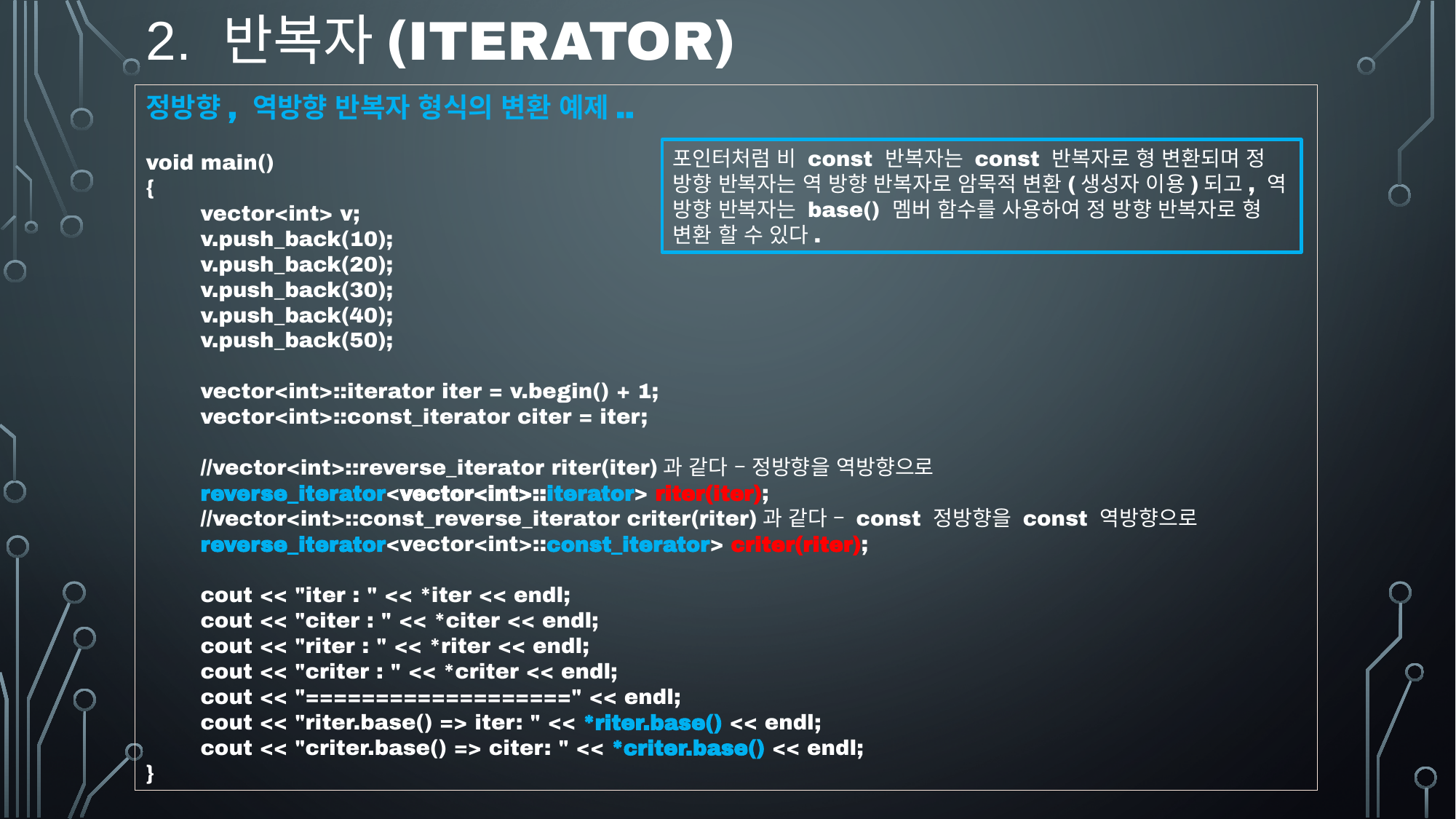

# 2. 반복자(iterator)
정방향, 역방향 반복자 형식의 변환 예제..

void main()
{
vector<int> v;
v.push_back(10);
v.push_back(20);
v.push_back(30);
v.push_back(40);
v.push_back(50);

vector<int>::iterator iter = v.begin() + 1;
vector<int>::const_iterator citer = iter;

//vector<int>::reverse_iterator riter(iter)과 같다 – 정방향을 역방향으로
reverse_iterator<vector<int>::iterator> riter(iter);
//vector<int>::const_reverse_iterator criter(riter)과 같다 – const 정방향을 const 역방향으로
reverse_iterator<vector<int>::const_iterator> criter(riter);

cout << "iter : " << *iter << endl;
cout << "citer : " << *citer << endl;
cout << "riter : " << *riter << endl;
cout << "criter : " << *criter << endl;
cout << "===================" << endl;
cout << "riter.base() => iter: " << *riter.base() << endl;
cout << "criter.base() => citer: " << *criter.base() << endl;
}
포인터처럼 비 const 반복자는 const 반복자로 형 변환되며 정 방향 반복자는 역 방향 반복자로 암묵적 변환(생성자 이용)되고, 역 방향 반복자는 base() 멤버 함수를 사용하여 정 방향 반복자로 형 변환 할 수 있다.